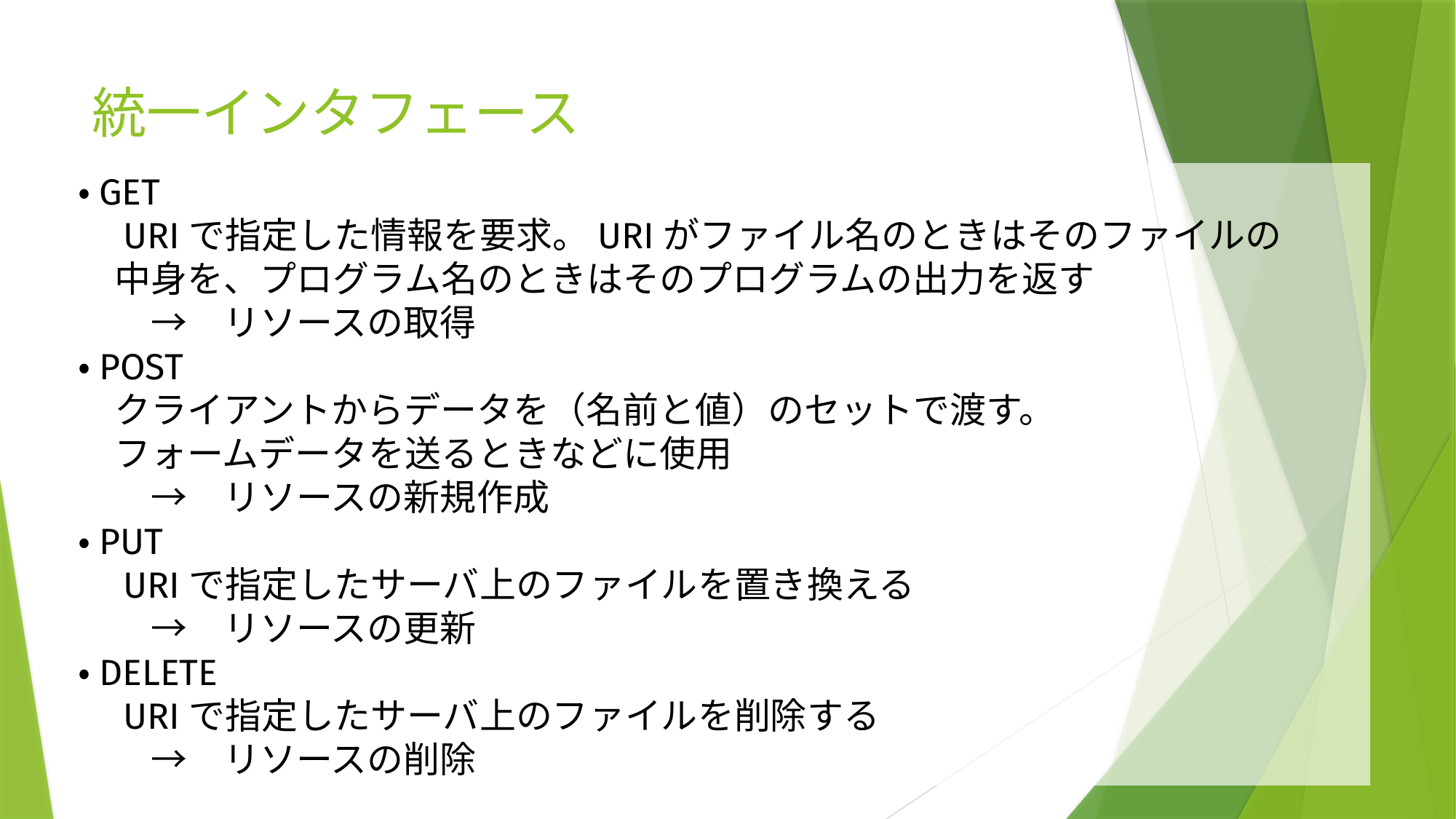

# 統一インタフェース
・GET
　URIで指定した情報を要求。URIがファイル名のときはそのファイルの
　中身を、プログラム名のときはそのプログラムの出力を返す
　　→　リソースの取得
・POST
　クライアントからデータを（名前と値）のセットで渡す。
　フォームデータを送るときなどに使用
　　→　リソースの新規作成
・PUT
　URIで指定したサーバ上のファイルを置き換える
　　→　リソースの更新
・DELETE
　URIで指定したサーバ上のファイルを削除する
　　→　リソースの削除